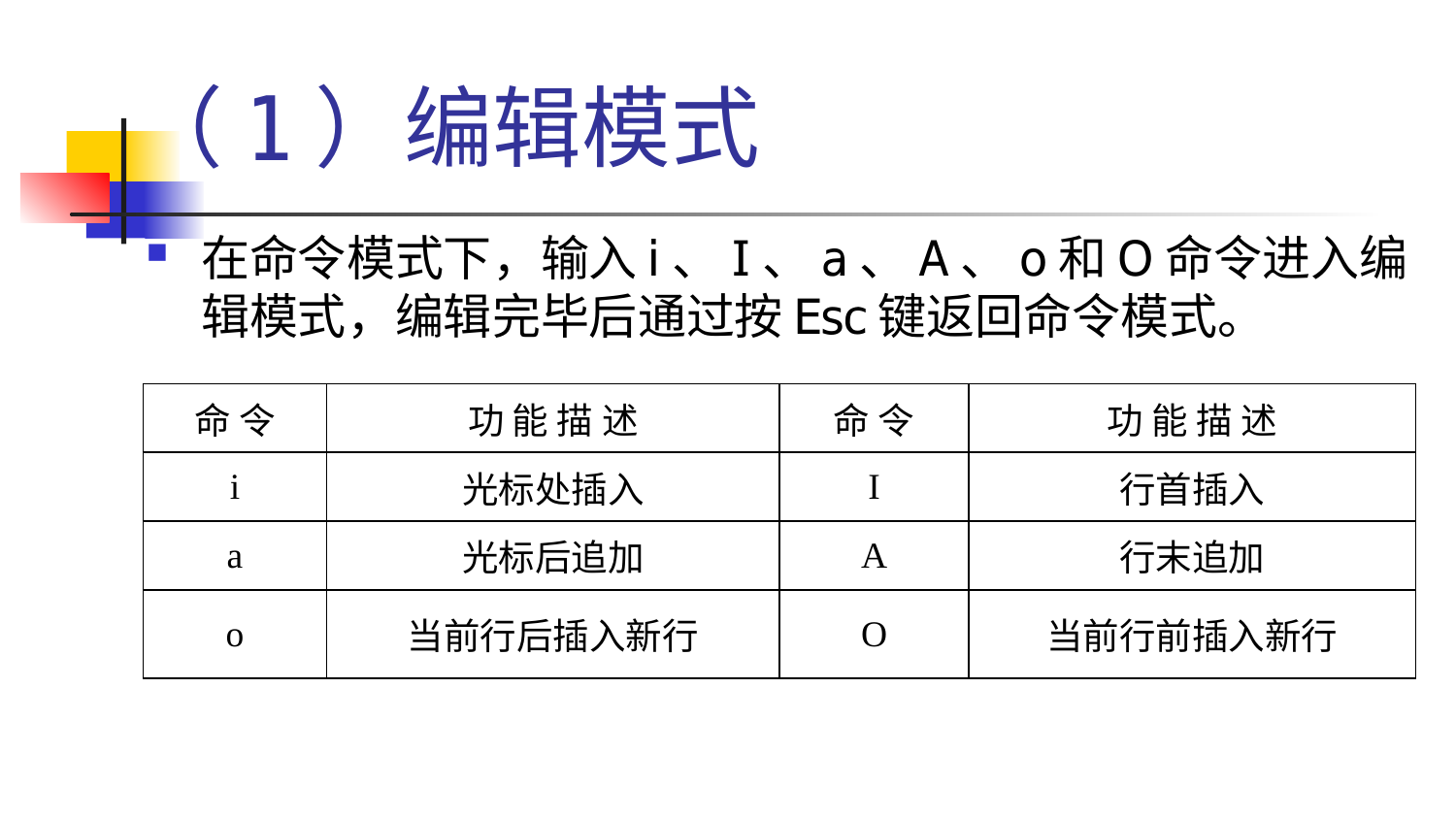

# （1）编辑模式
在命令模式下，输入i、I、a、A、o和O命令进入编辑模式，编辑完毕后通过按Esc键返回命令模式。

| 命 令 | 功 能 描 述 | 命 令 | 功 能 描 述 |
| --- | --- | --- | --- |
| i | 光标处插入 | I | 行首插入 |
| a | 光标后追加 | A | 行末追加 |
| o | 当前行后插入新行 | O | 当前行前插入新行 |